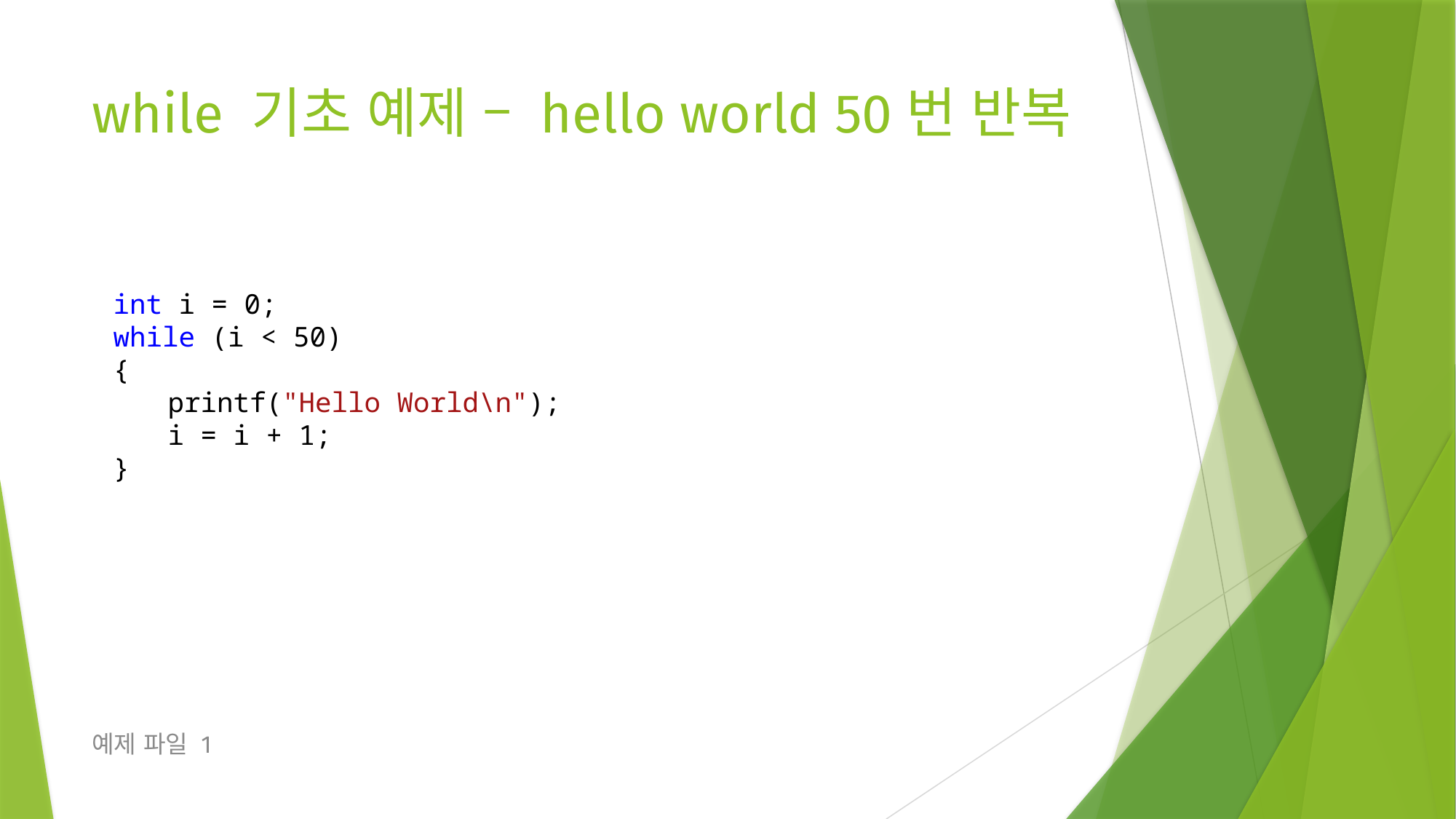

# while 기초 예제 – hello world 50번 반복
int i = 0;
while (i < 50)
{
printf("Hello World\n");
i = i + 1;
}
예제 파일 1